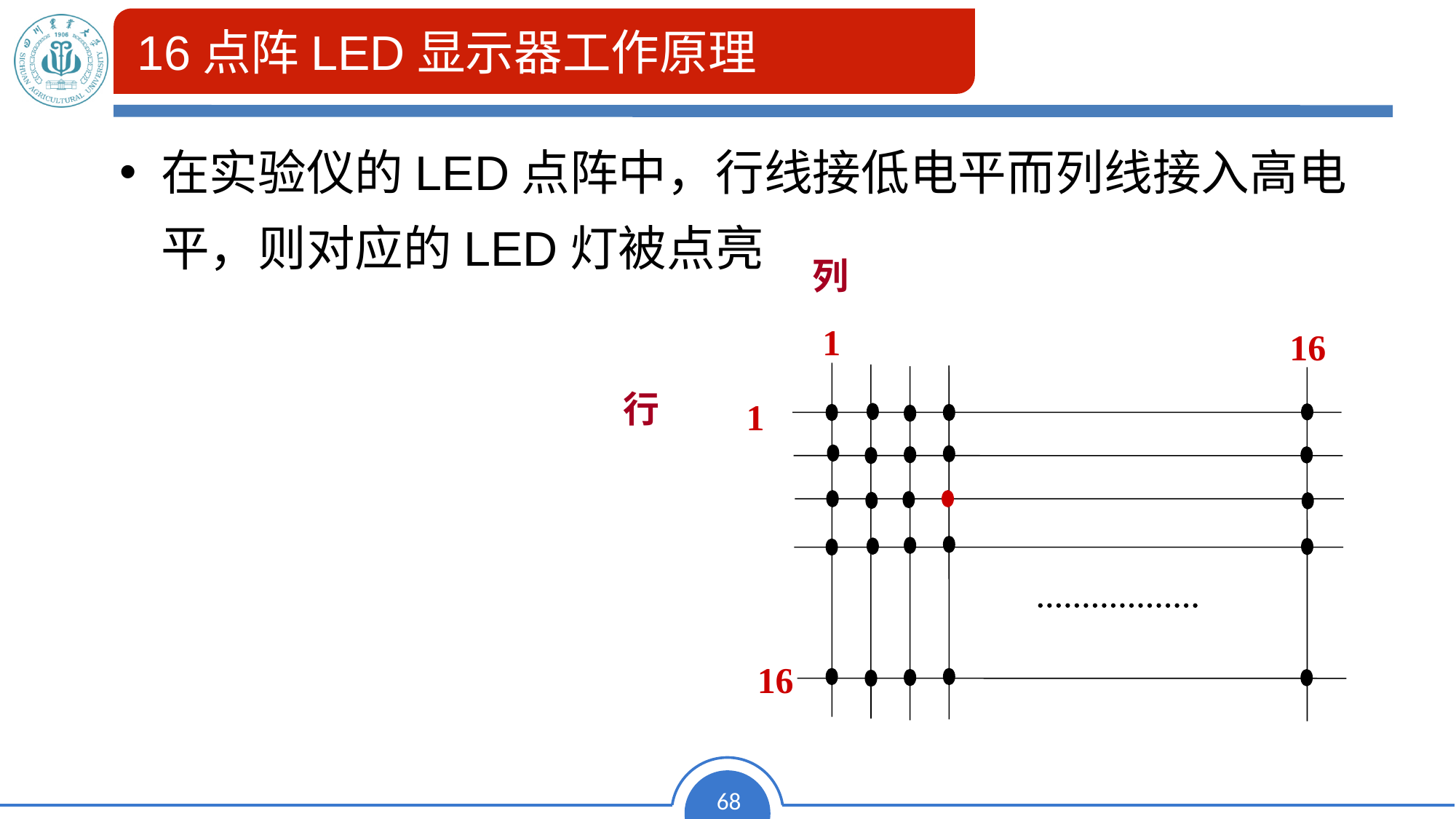

# 16点阵LED显示器工作原理
在实验仪的LED点阵中，行线接低电平而列线接入高电平，则对应的LED灯被点亮
列
1
16

行
1

16